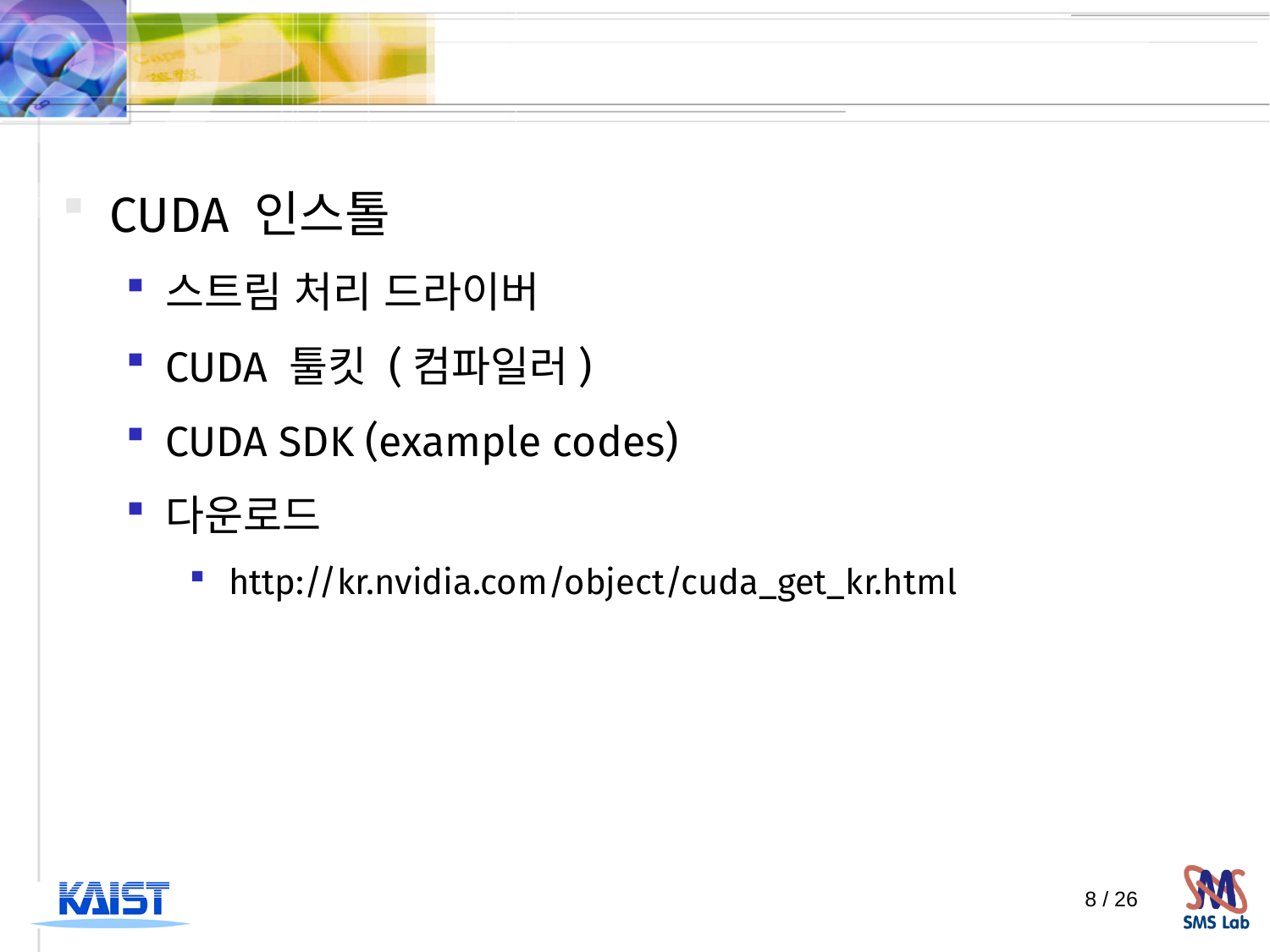

#
CUDA 인스톨
스트림 처리 드라이버
CUDA 툴킷 (컴파일러)
CUDA SDK (example codes)
다운로드
http://kr.nvidia.com/object/cuda_get_kr.html

8 / 26